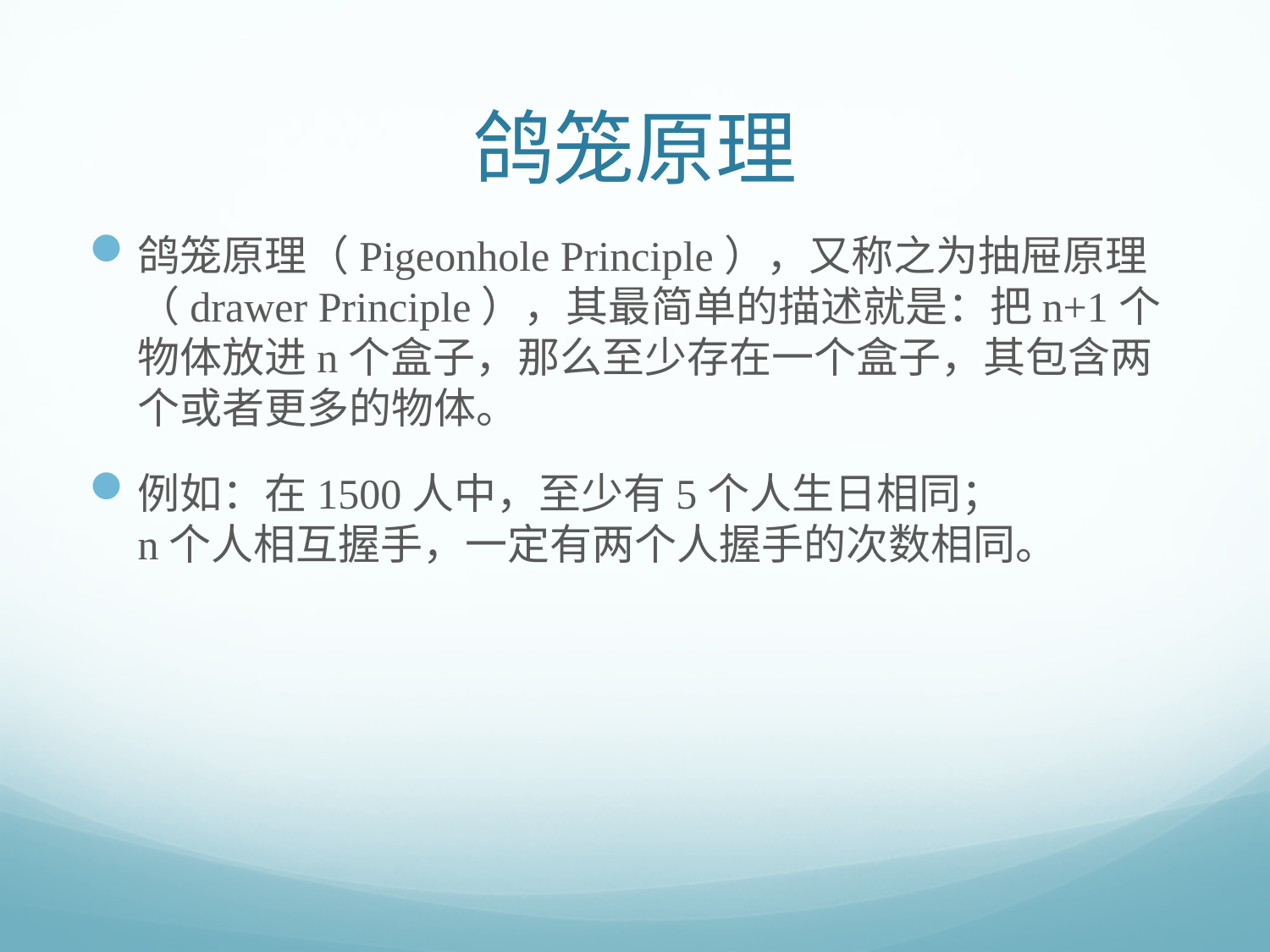

# 鸽笼原理
鸽笼原理（Pigeonhole Principle），又称之为抽屉原理（drawer Principle），其最简单的描述就是：把n+1个物体放进n个盒子，那么至少存在一个盒子，其包含两个或者更多的物体。
例如：在1500人中，至少有5个人生日相同；
n个人相互握手，一定有两个人握手的次数相同。